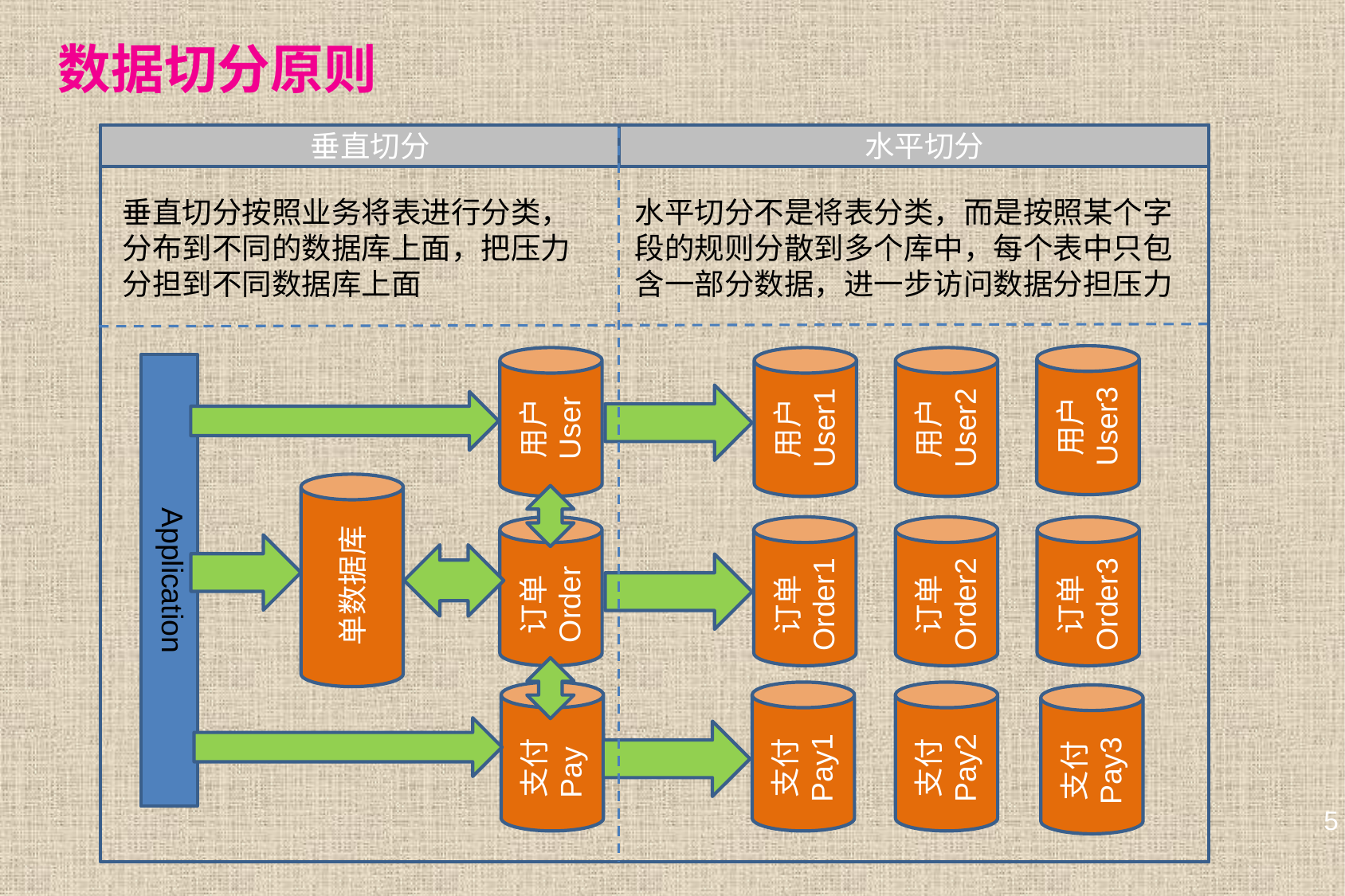

# 数据切分原则
  垂直切分

  水平切分
垂直切分按照业务将表进行分类，分布到不同的数据库上面，把压力分担到不同数据库上面
水平切分不是将表分类，而是按照某个字段的规则分散到多个库中，每个表中只包含一部分数据，进一步访问数据分担压力

用户
User3

用户
User

用户
User1

用户
User2

单数据库

订单
Order

订单
Order1

订单
Order2

订单
Order3
Application

支付
Pay

支付
Pay1

支付
Pay2

支付
Pay3